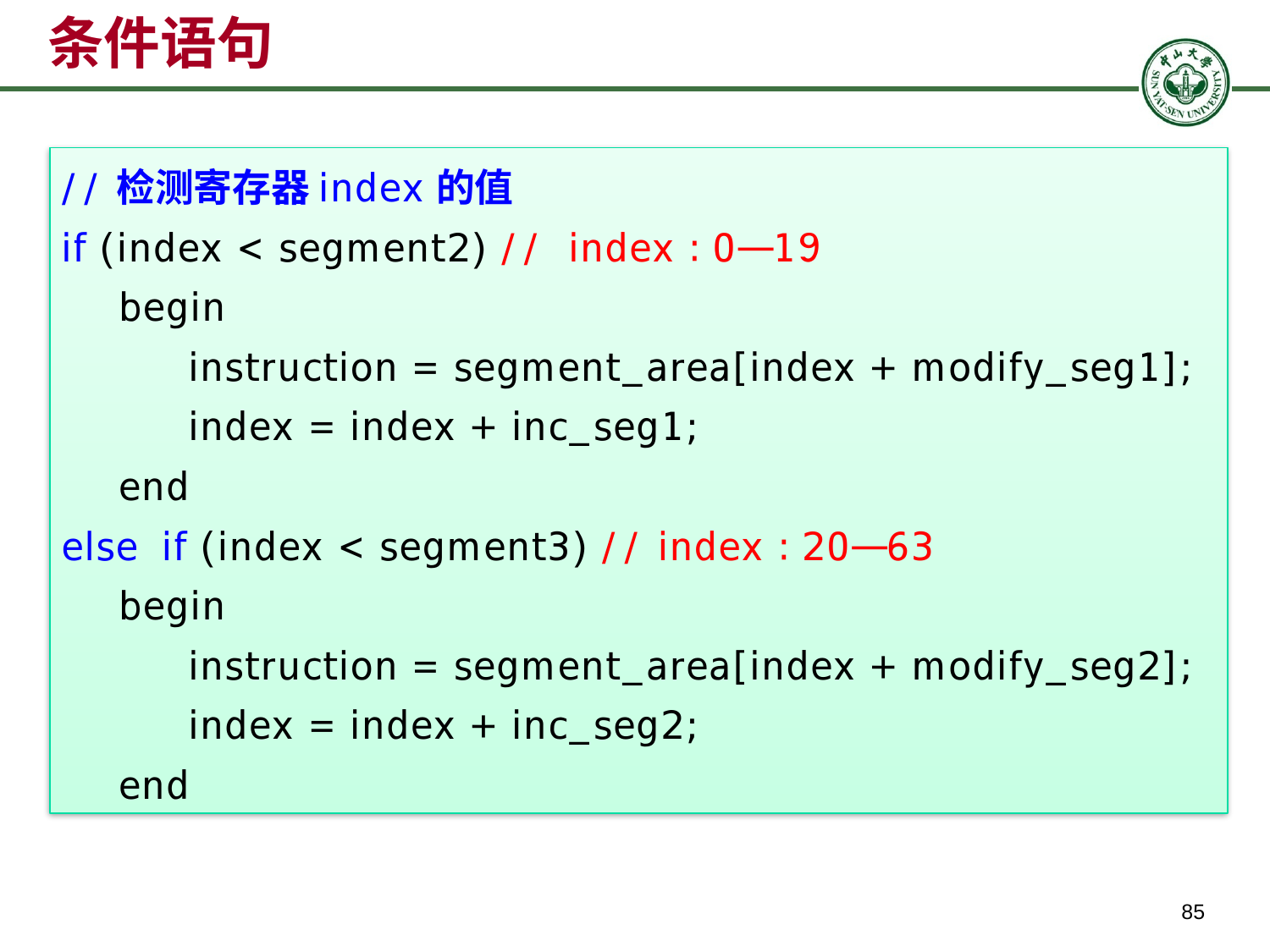

# 条件语句
//检测寄存器index的值
if (index < segment2) //  index : 0—19
     begin
	instruction = segment_area[index + modify_seg1];
	index = index + inc_seg1;
     end
else  if (index < segment3) // index : 20—63
     begin
	instruction = segment_area[index + modify_seg2];
	index = index + inc_seg2;
     end